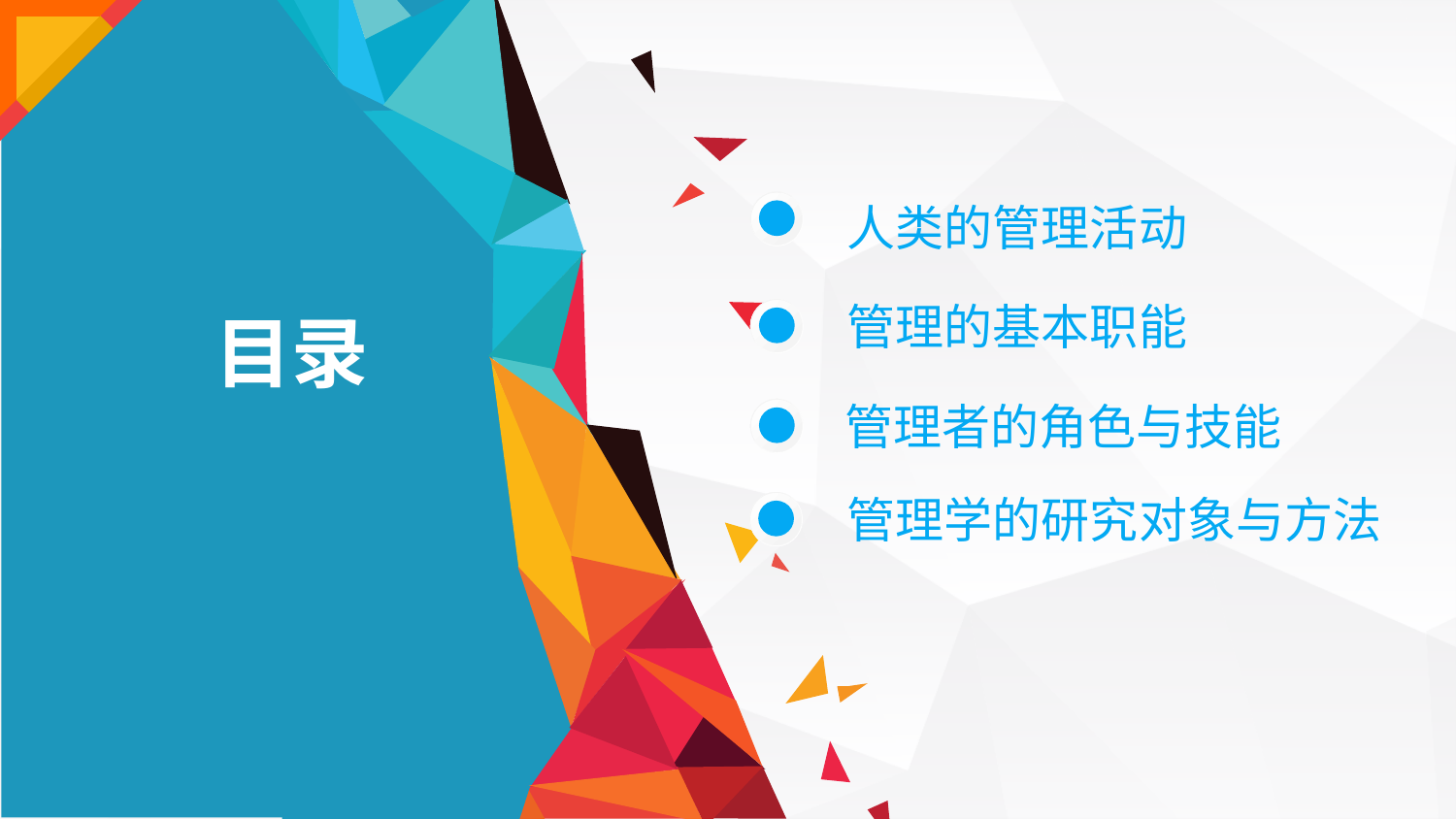

人类的管理活动

管理的基本职能
目录

管理者的角色与技能

管理学的研究对象与方法